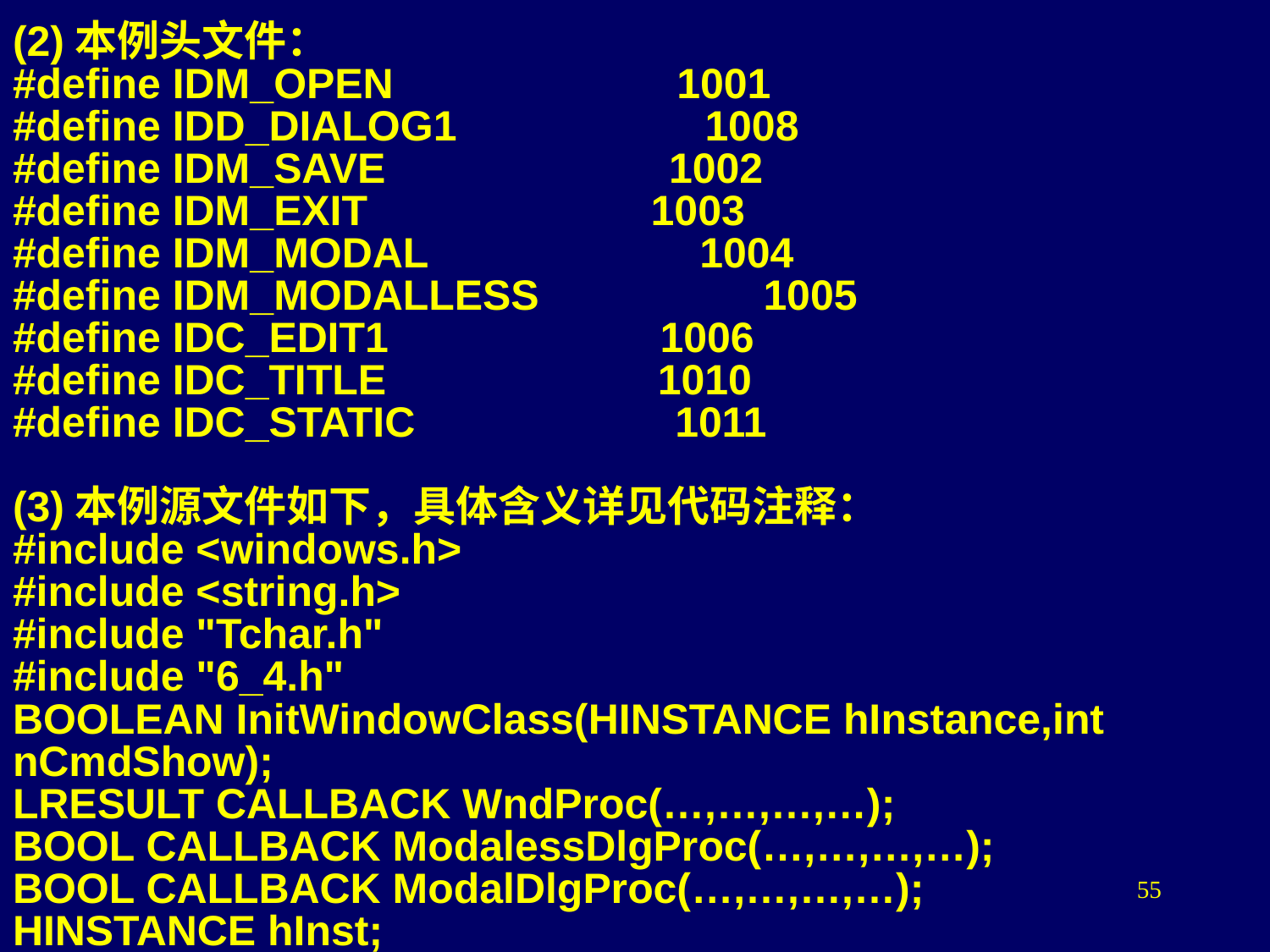

(2)本例头文件：
#define IDM_OPEN                        1001
#define IDD_DIALOG1                     1008
#define IDM_SAVE                        1002
#define IDM_EXIT                        1003
#define IDM_MODAL                       1004
#define IDM_MODALLESS                   1005
#define IDC_EDIT1                       1006
#define IDC_TITLE                       1010
#define IDC_STATIC                      1011

(3)本例源文件如下，具体含义详见代码注释：
#include <windows.h>
#include <string.h>
#include "Tchar.h"
#include "6_4.h"
BOOLEAN InitWindowClass(HINSTANCE hInstance,int nCmdShow);
LRESULT CALLBACK WndProc(…,…,…,…);
BOOL CALLBACK ModalessDlgProc(…,…,…,…);
BOOL CALLBACK ModalDlgProc(…,…,…,…);
HINSTANCE hInst;
55